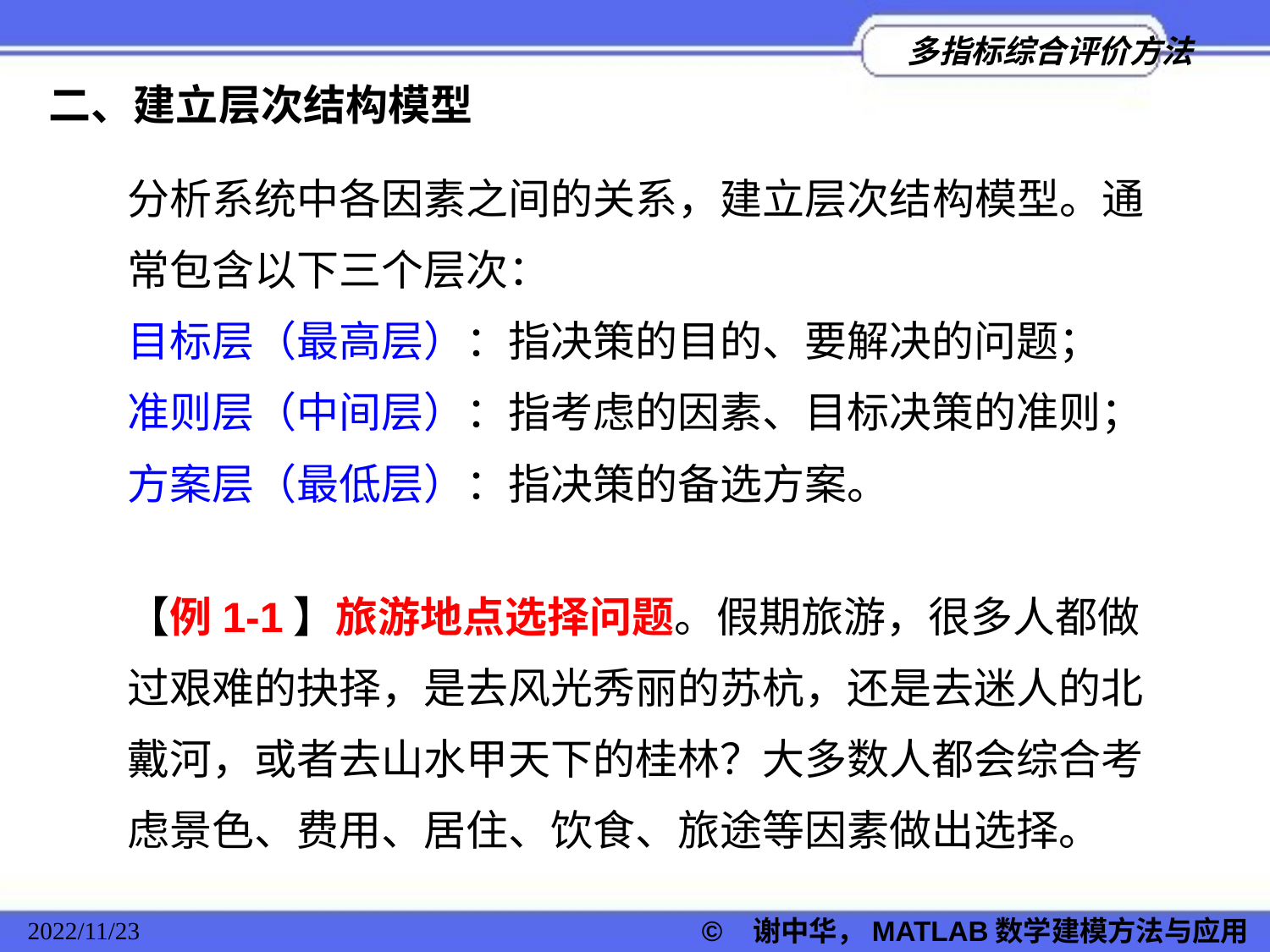

二、建立层次结构模型
分析系统中各因素之间的关系，建立层次结构模型。通常包含以下三个层次：
目标层（最高层）：指决策的目的、要解决的问题；
准则层（中间层）：指考虑的因素、目标决策的准则；
方案层（最低层）：指决策的备选方案。
【例1-1】旅游地点选择问题。假期旅游，很多人都做过艰难的抉择，是去风光秀丽的苏杭，还是去迷人的北戴河，或者去山水甲天下的桂林？大多数人都会综合考虑景色、费用、居住、饮食、旅途等因素做出选择。
2022/11/23
©   谢中华，MATLAB数学建模方法与应用